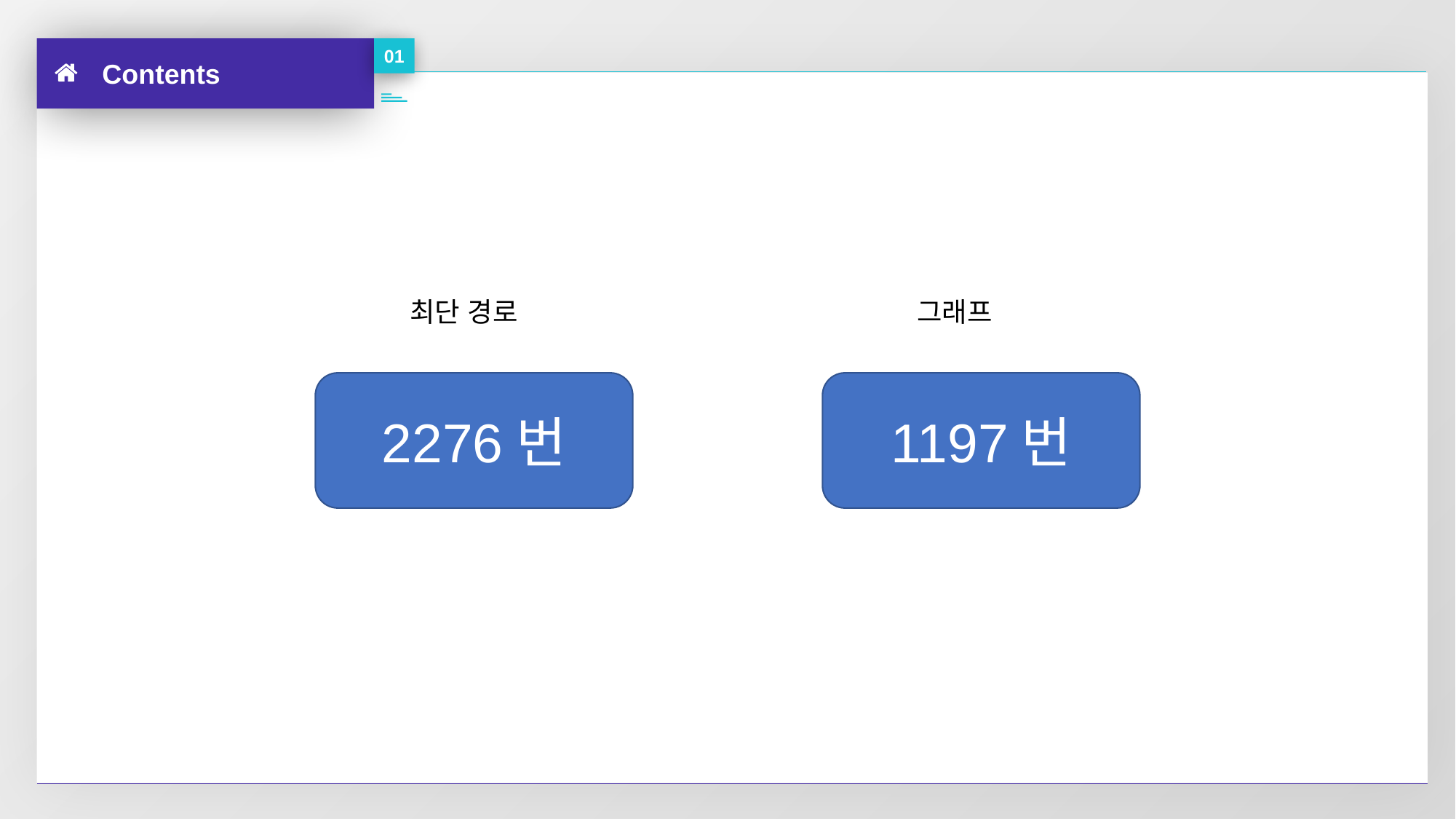

Contents
01

최단 경로
그래프
2276번
1197번